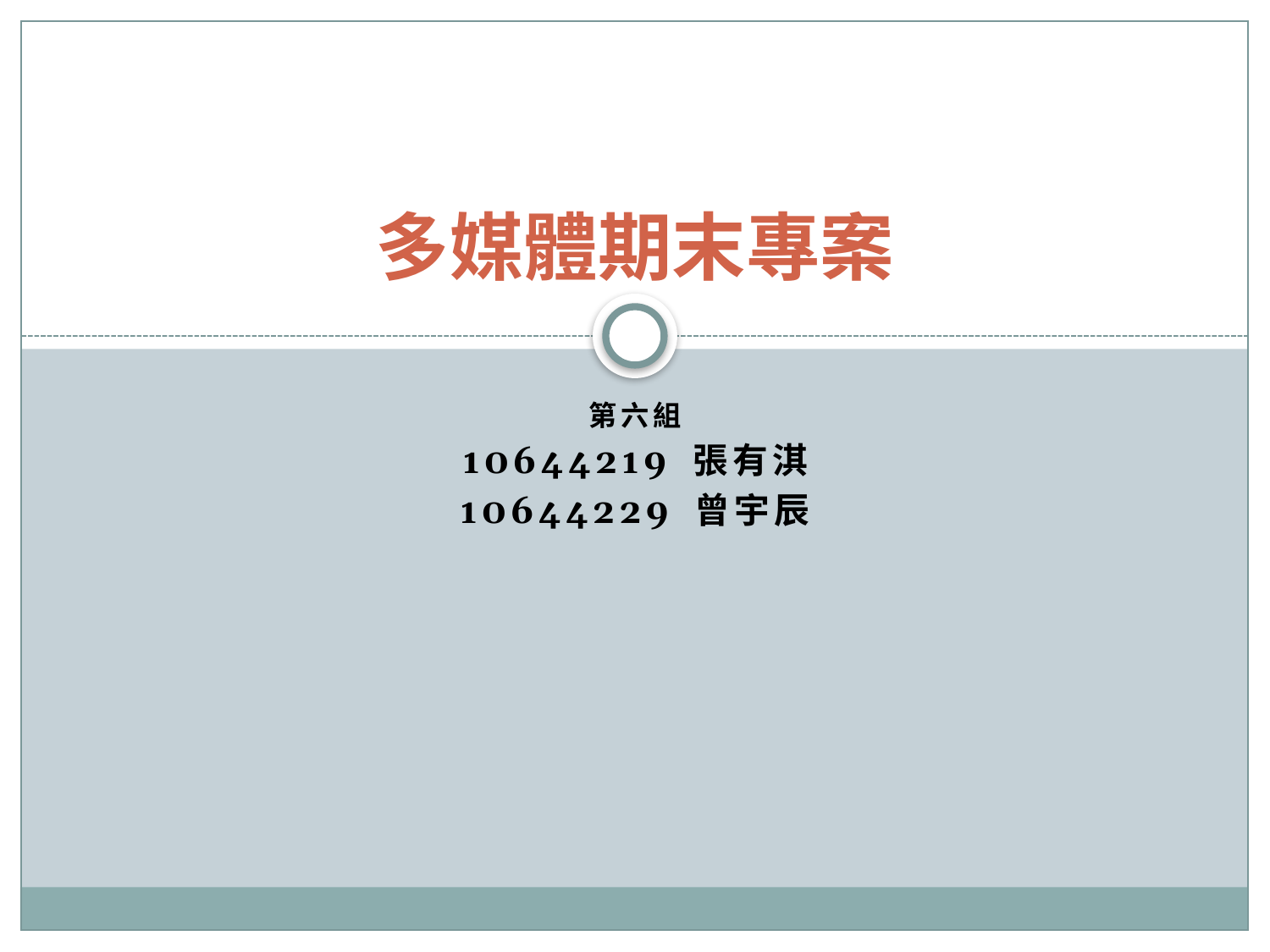

# 多媒體期末專案
第六組
10644219 張有淇
10644229 曾宇辰